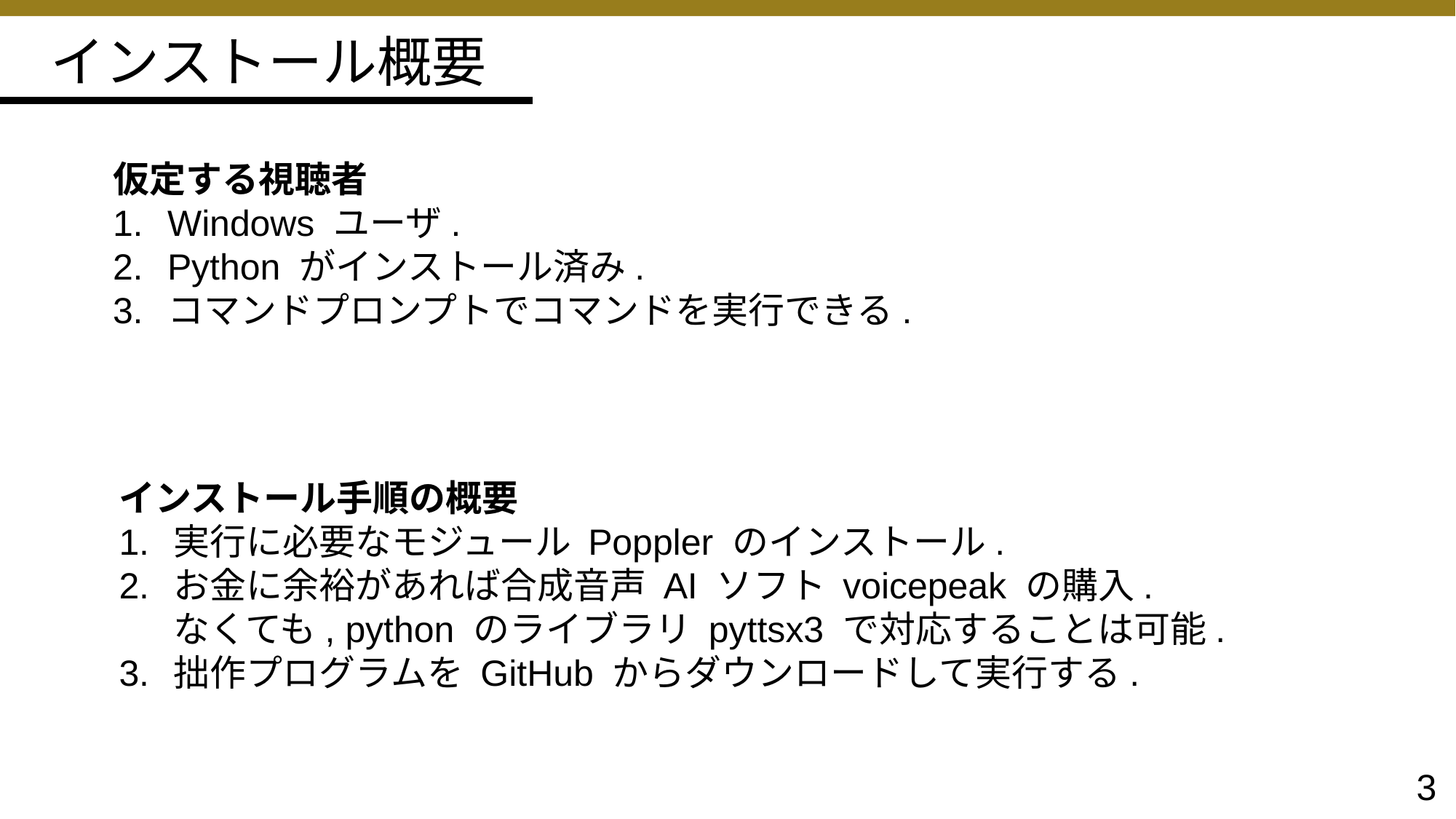

# インストール概要
仮定する視聴者
Windows ユーザ.
Python がインストール済み.
コマンドプロンプトでコマンドを実行できる.
インストール手順の概要
実行に必要なモジュール Poppler のインストール.
お金に余裕があれば合成音声 AI ソフト voicepeak の購入.
なくても, python のライブラリ pyttsx3 で対応することは可能.
拙作プログラムを GitHub からダウンロードして実行する.